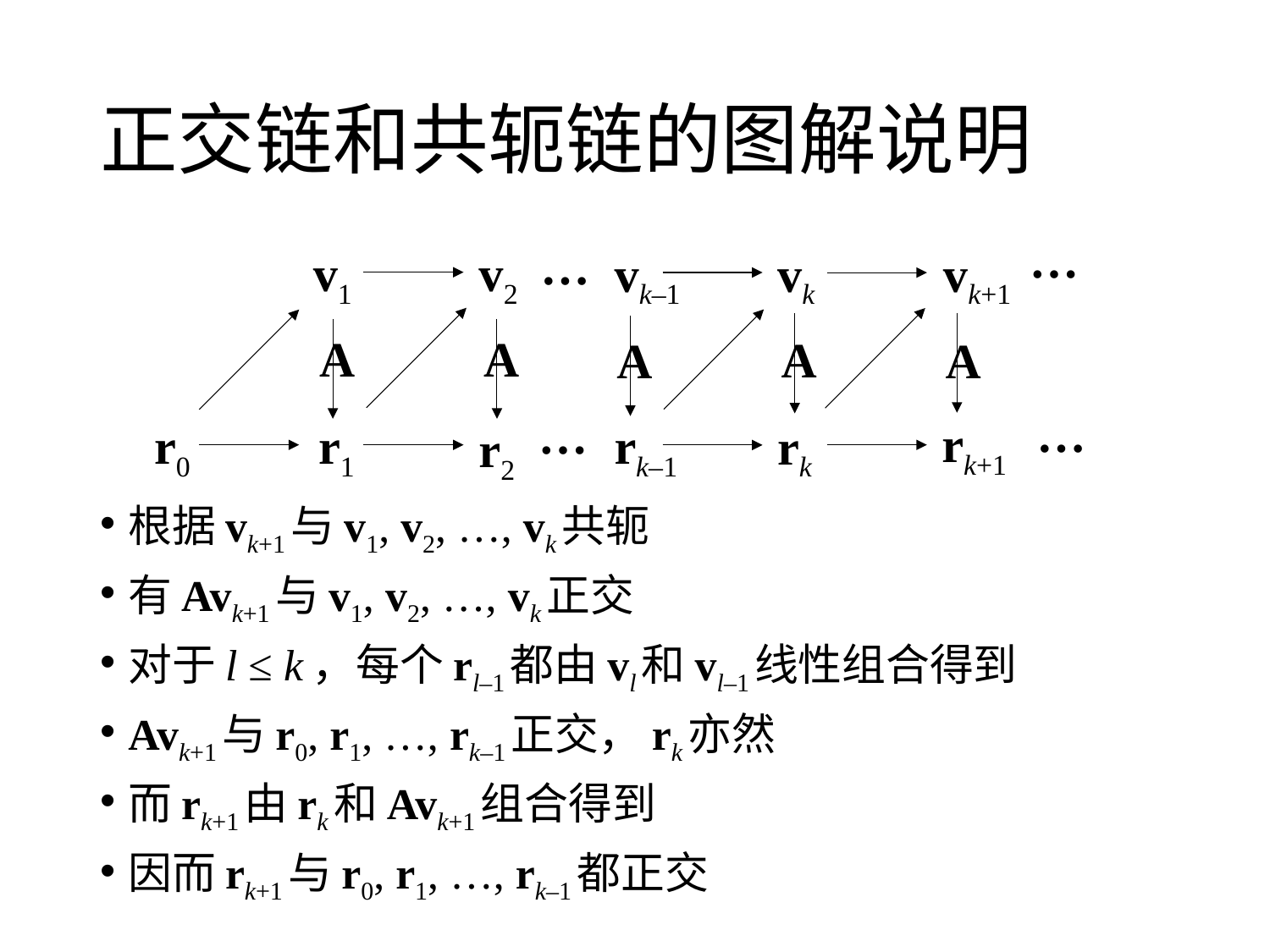

# 正交链和共轭链的图解说明
…
…
v1
v2
vk–1
vk
vk+1
A
A
A
A
A
…
…
rk+1
r0
r1
rk–1
rk
r2
根据vk+1与v1, v2, …, vk共轭
有Avk+1与v1, v2, …, vk正交
对于l ≤ k，每个rl–1都由vl和vl–1线性组合得到
Avk+1与r0, r1, …, rk–1正交，rk亦然
而rk+1由rk和Avk+1组合得到
因而rk+1与r0, r1, …, rk–1都正交